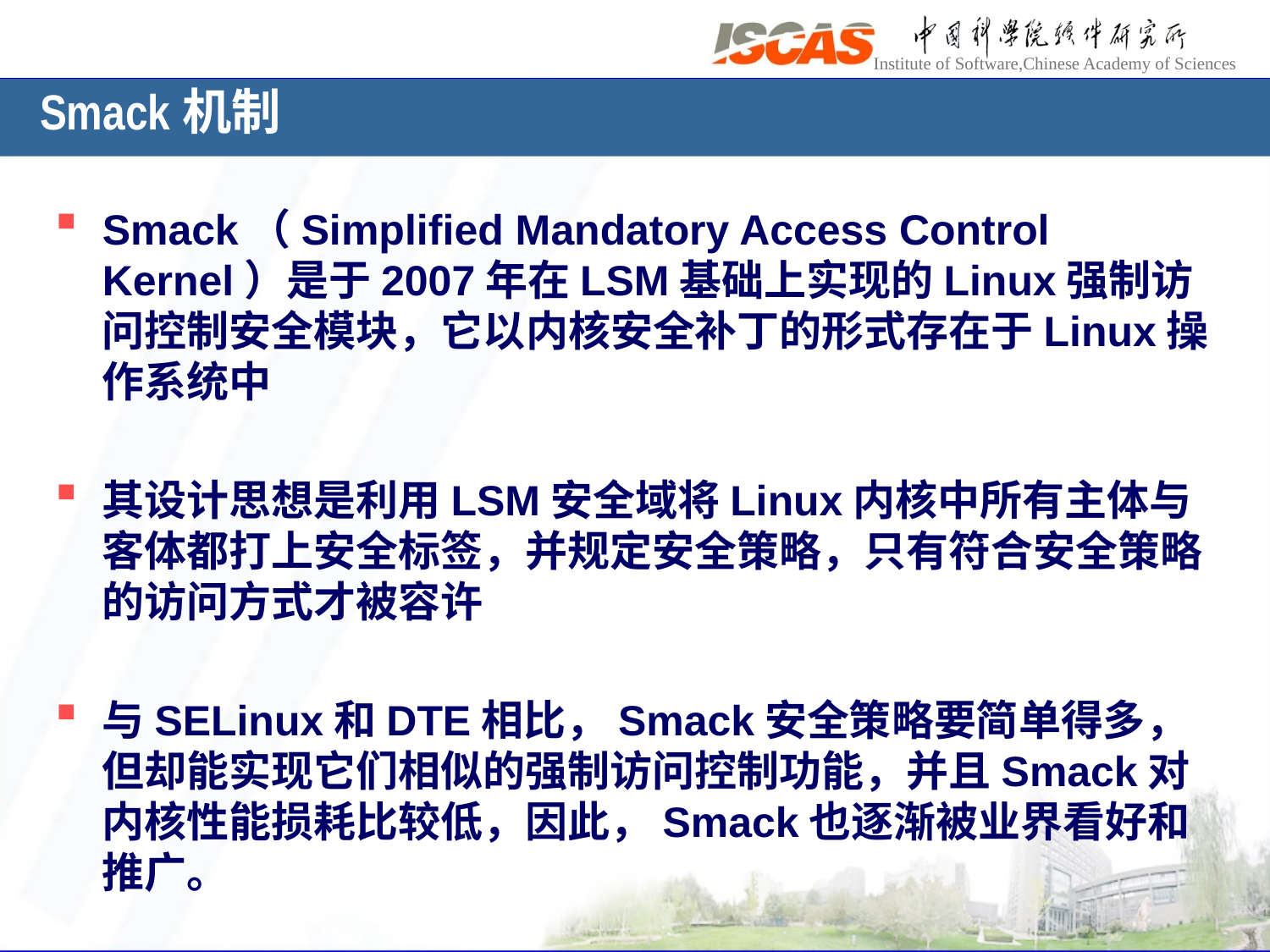

# Smack机制
Smack（Simplified Mandatory Access Control Kernel）是于2007年在LSM基础上实现的Linux强制访问控制安全模块，它以内核安全补丁的形式存在于Linux操作系统中

其设计思想是利用LSM安全域将Linux内核中所有主体与客体都打上安全标签，并规定安全策略，只有符合安全策略的访问方式才被容许

与SELinux和DTE相比，Smack安全策略要简单得多，但却能实现它们相似的强制访问控制功能，并且Smack对内核性能损耗比较低，因此，Smack也逐渐被业界看好和推广。